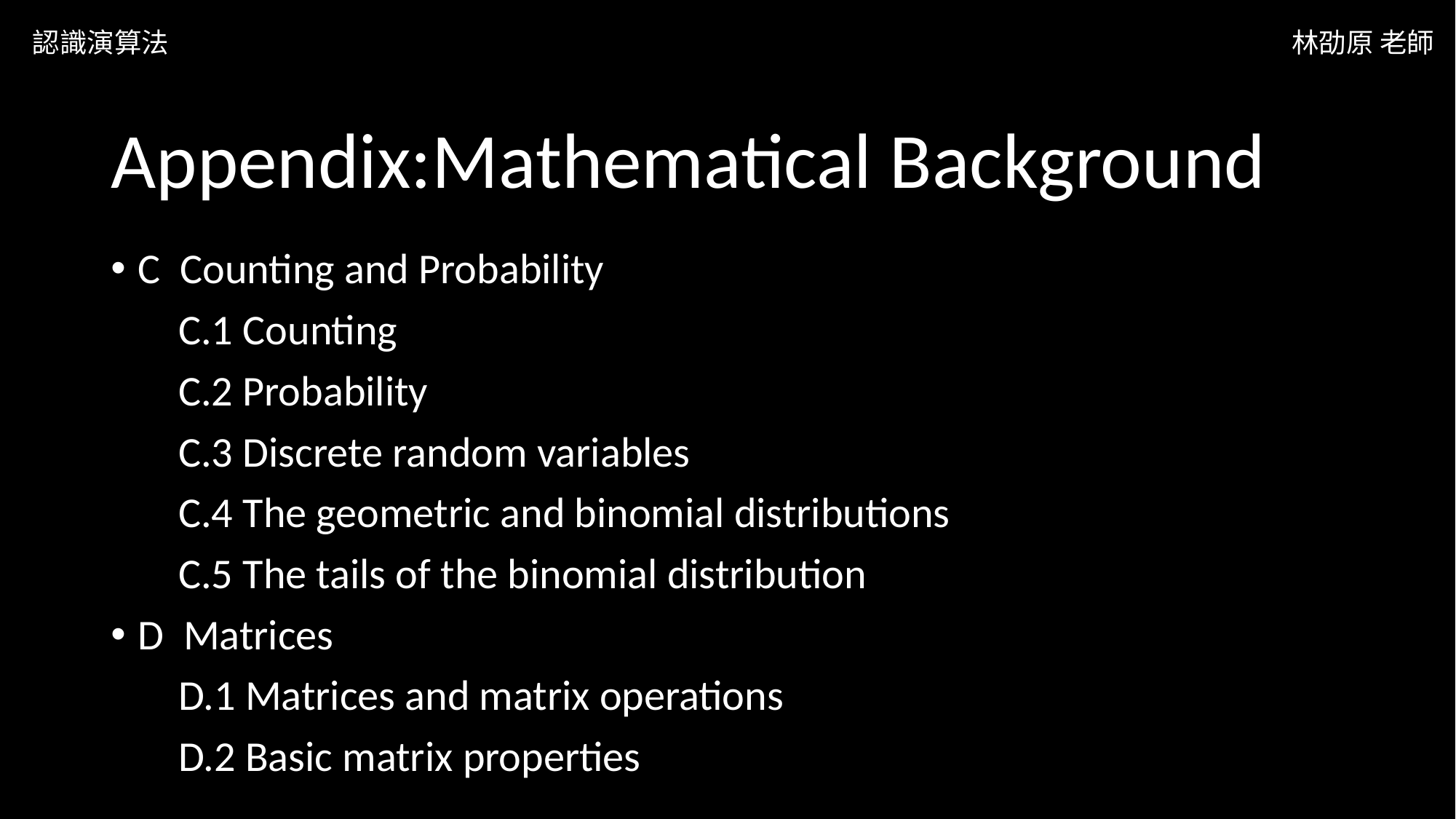

認識演算法
林劭原 老師
# Appendix:Mathematical Background
C  Counting and Probability
       C.1 Counting
       C.2 Probability
       C.3 Discrete random variables
       C.4 The geometric and binomial distributions
       C.5 The tails of the binomial distribution
D  Matrices
       D.1 Matrices and matrix operations
       D.2 Basic matrix properties